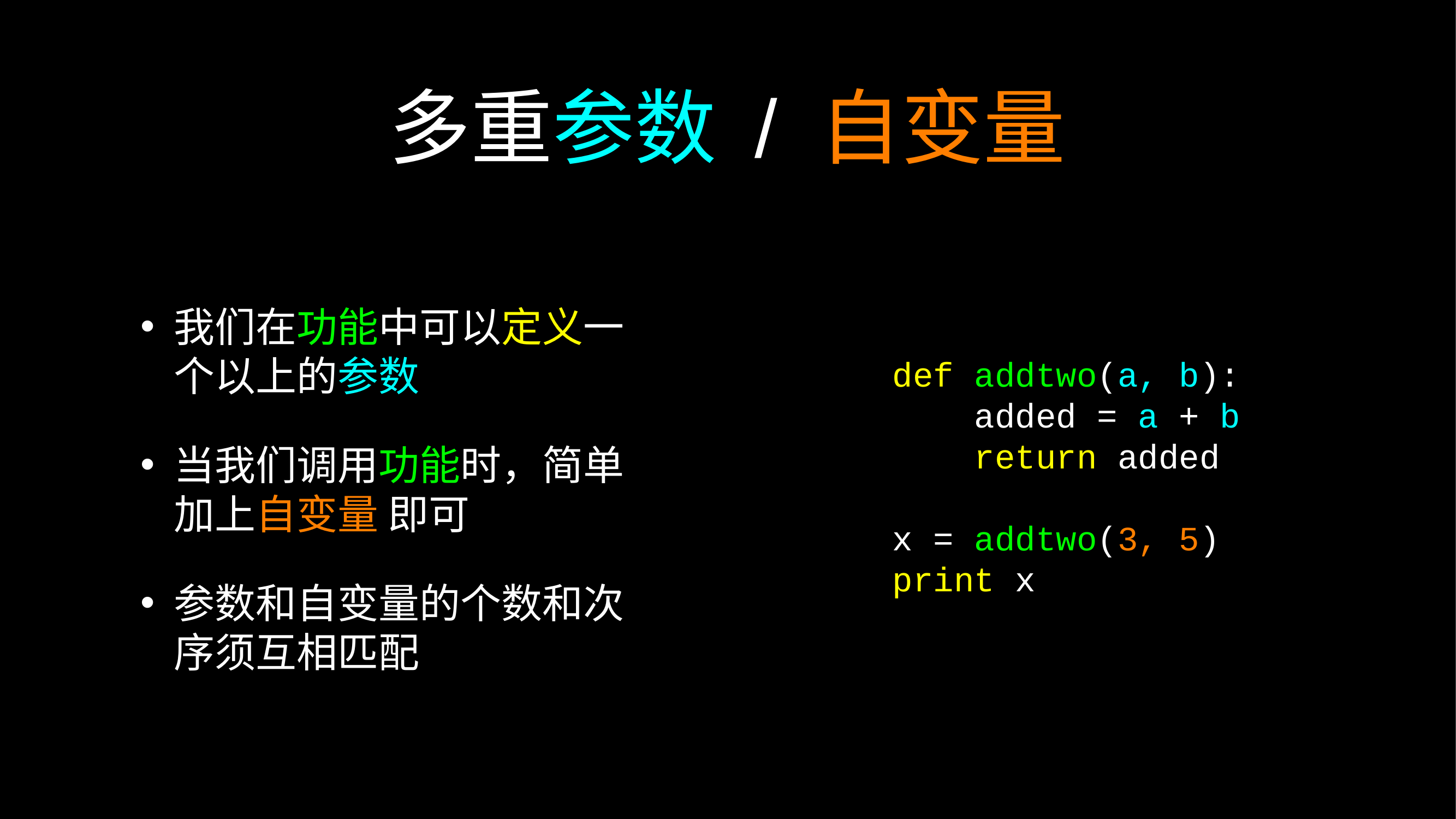

# 多重参数 / 自变量
我们在功能中可以定义一个以上的参数
当我们调用功能时，简单加上自变量 即可
参数和自变量的个数和次序须互相匹配
def addtwo(a, b):
    added = a + b
    return added

x = addtwo(3, 5)
print x